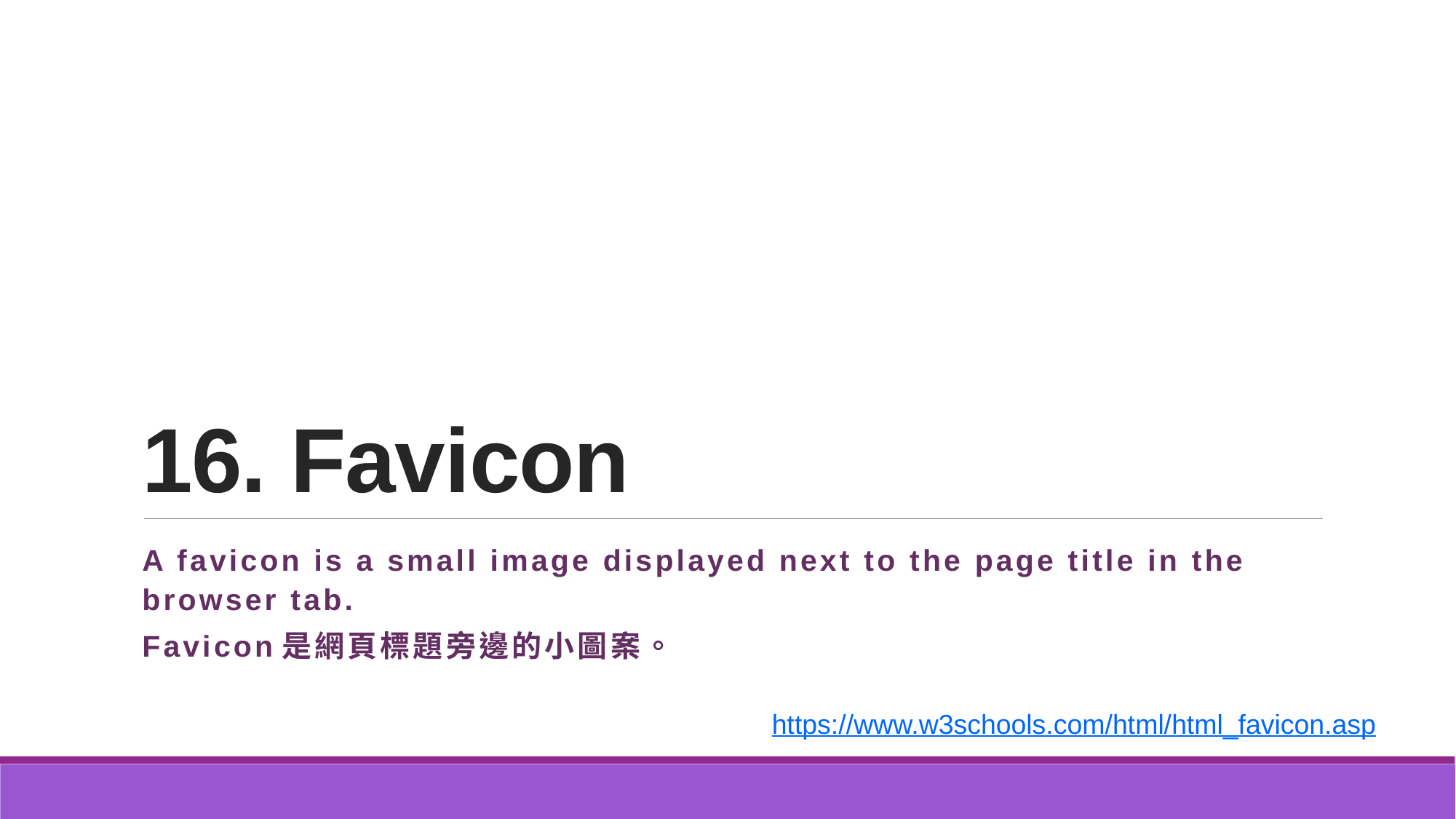

# 16. Favicon
A favicon is a small image displayed next to the page title in the browser tab.
Favicon是網頁標題旁邊的小圖案。

https://www.w3schools.com/html/html_favicon.asp